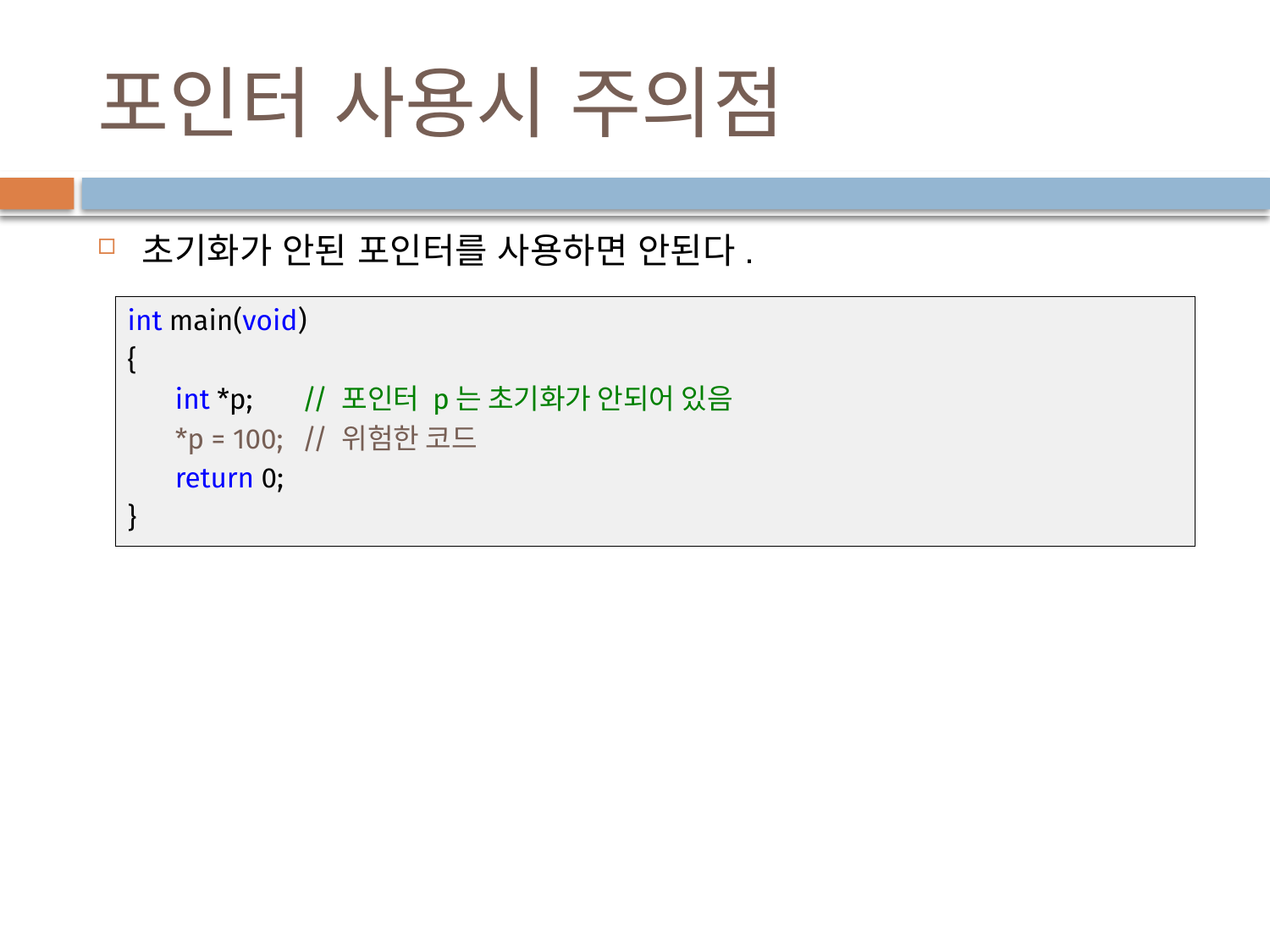

# 포인터 사용시 주의점
초기화가 안된 포인터를 사용하면 안된다.

int main(void)
{
	int *p; 	// 포인터 p는 초기화가 안되어 있음
	*p = 100; 	// 위험한 코드
	return 0;
}